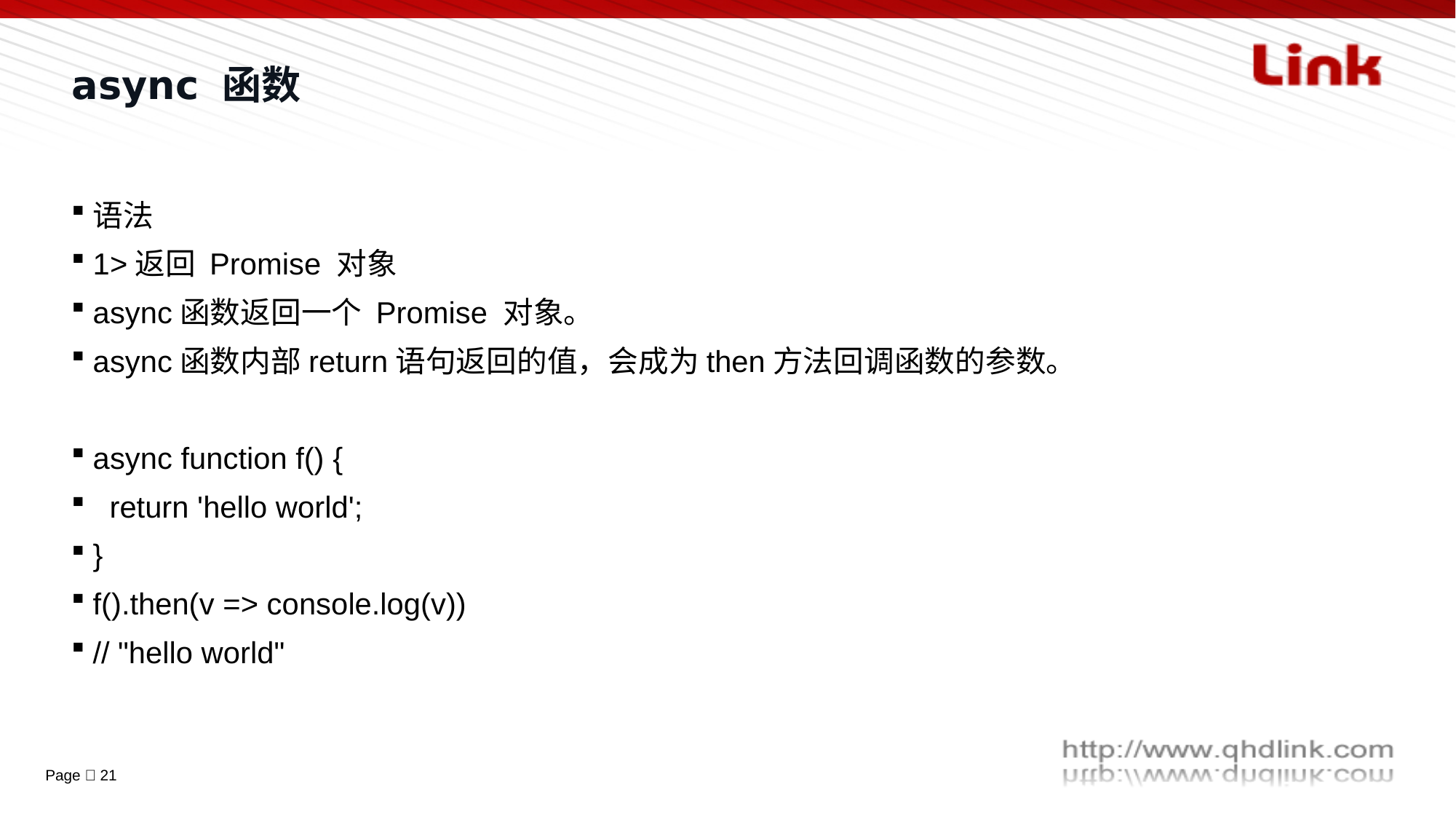

# async 函数
语法
1>返回 Promise 对象
async函数返回一个 Promise 对象。
async函数内部return语句返回的值，会成为then方法回调函数的参数。

async function f() {
  return 'hello world';
}
f().then(v => console.log(v))
// "hello world"